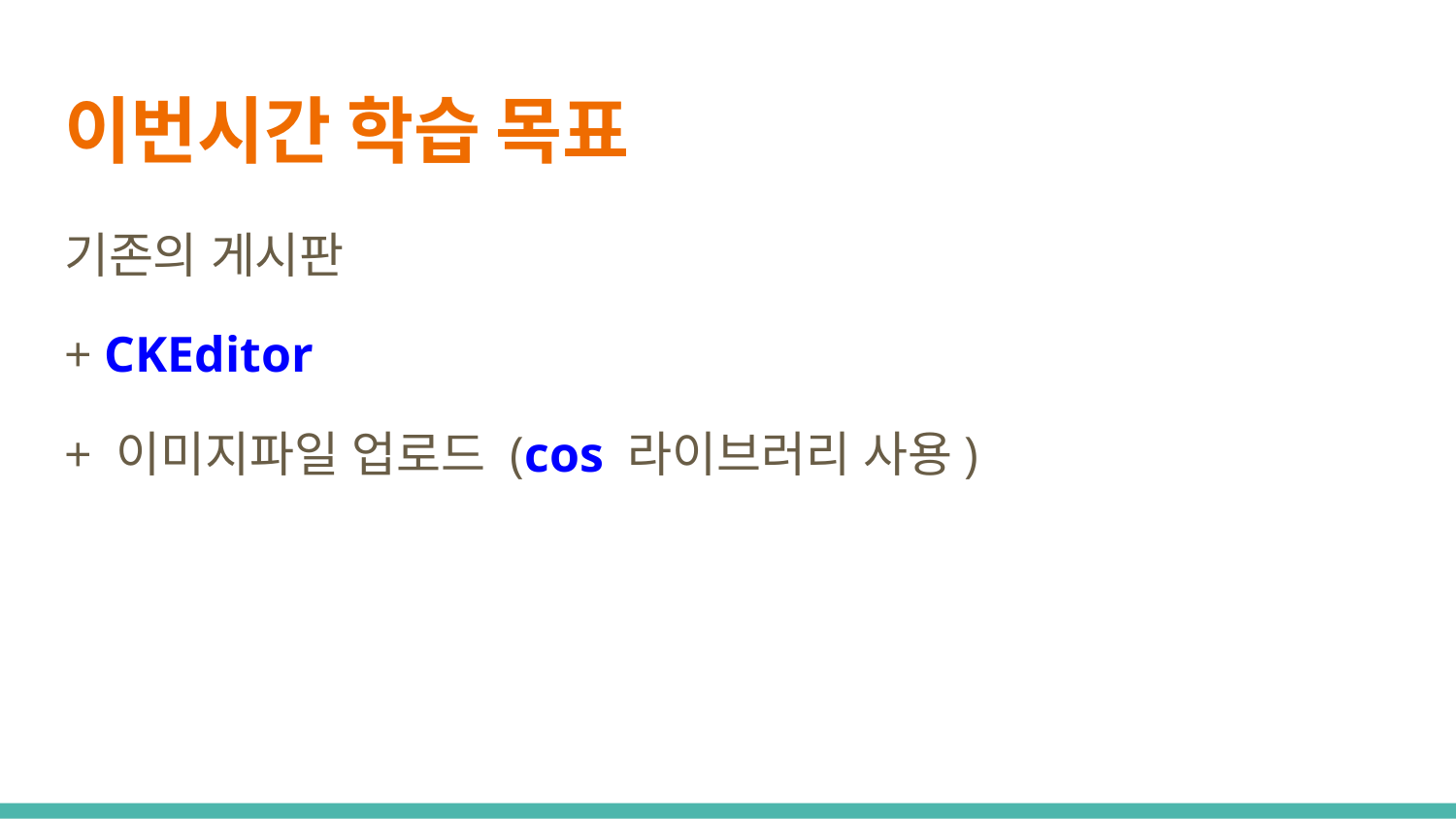

# 이번시간 학습 목표
기존의 게시판
+ CKEditor
+ 이미지파일 업로드 (cos 라이브러리 사용)